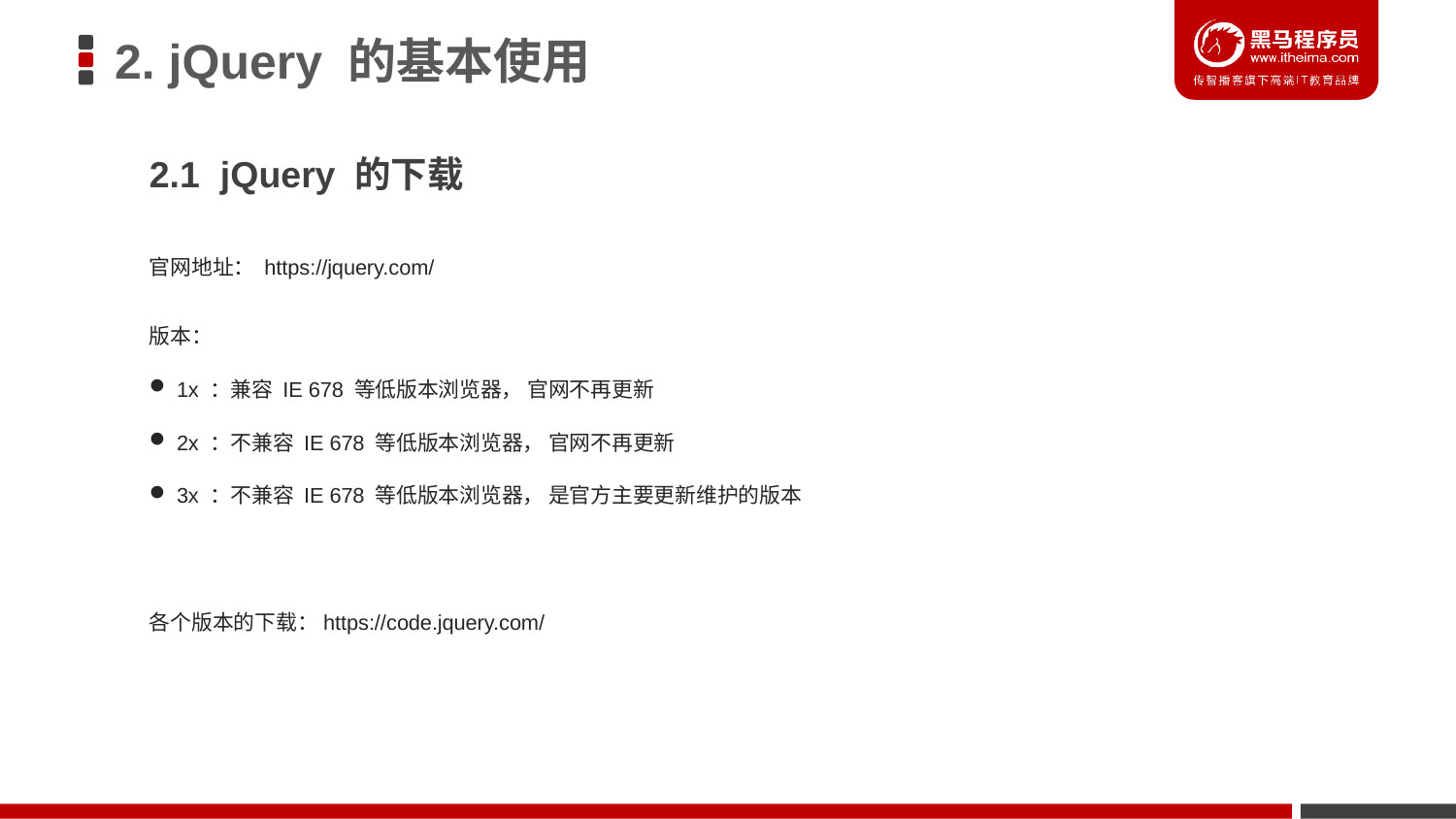

# 2. jQuery 的基本使用
2.1  jQuery 的下载
官网地址： https://jquery.com/
版本：
1x ：兼容 IE 678 等低版本浏览器， 官网不再更新
2x ：不兼容 IE 678 等低版本浏览器， 官网不再更新
3x ：不兼容 IE 678 等低版本浏览器， 是官方主要更新维护的版本
各个版本的下载：https://code.jquery.com/